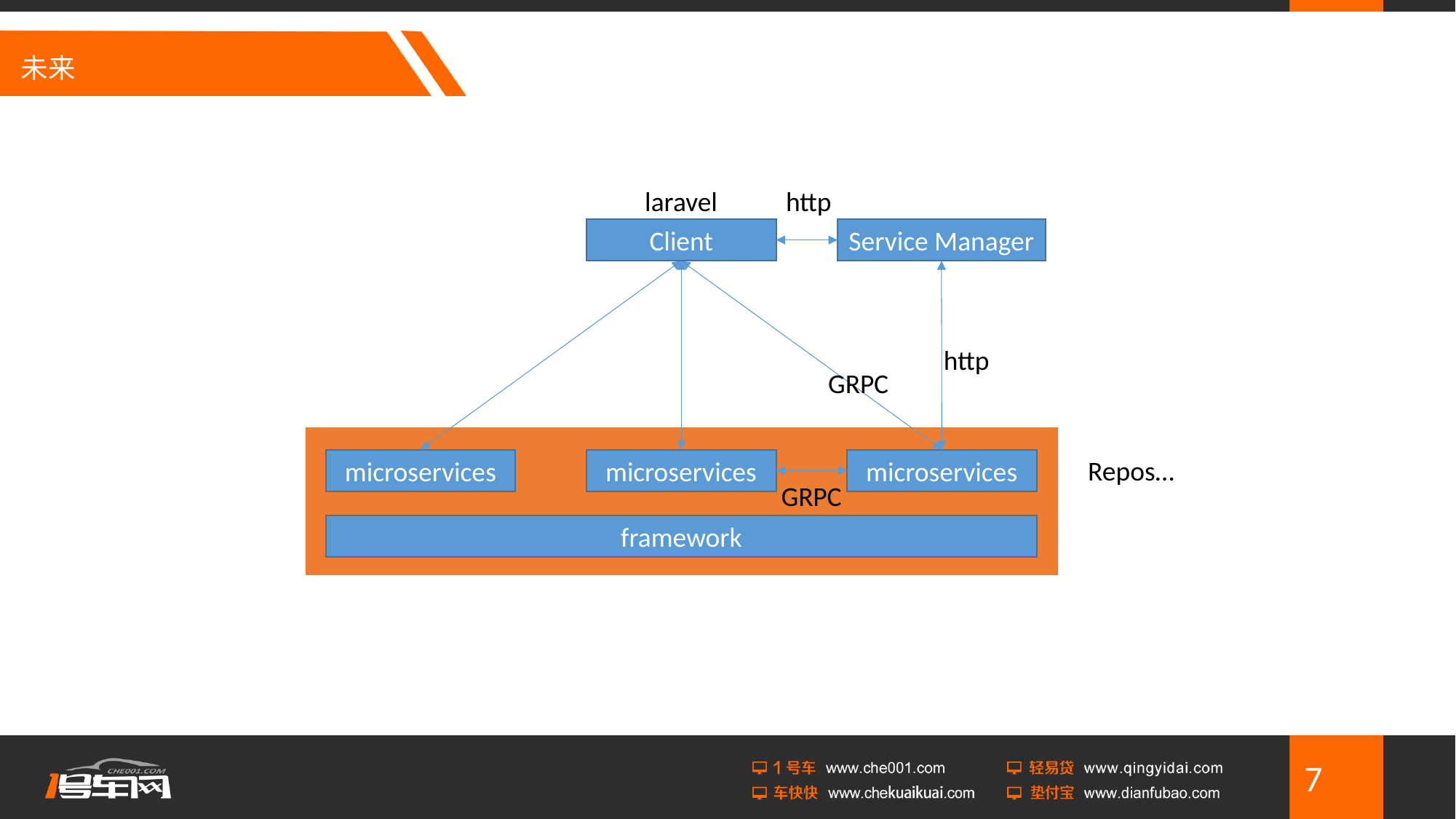

# 未来
laravel
http
Client
Service Manager
http
GRPC

Repos…
microservices
microservices
microservices
GRPC
framework
7